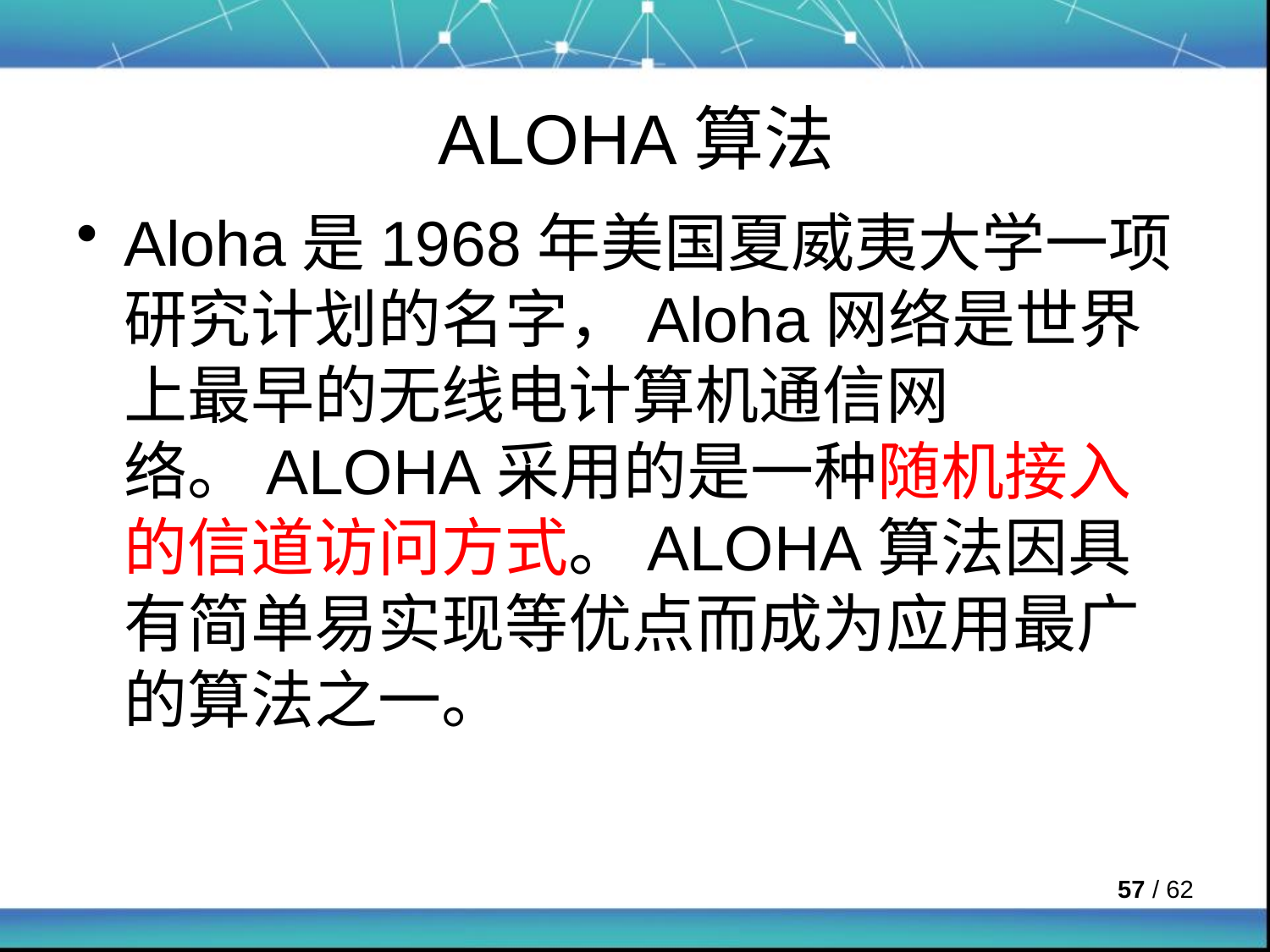

# ALOHA算法
Aloha是1968年美国夏威夷大学一项研究计划的名字，Aloha网络是世界上最早的无线电计算机通信网络。ALOHA采用的是一种随机接入的信道访问方式。ALOHA算法因具有简单易实现等优点而成为应用最广的算法之一。
57 / 62